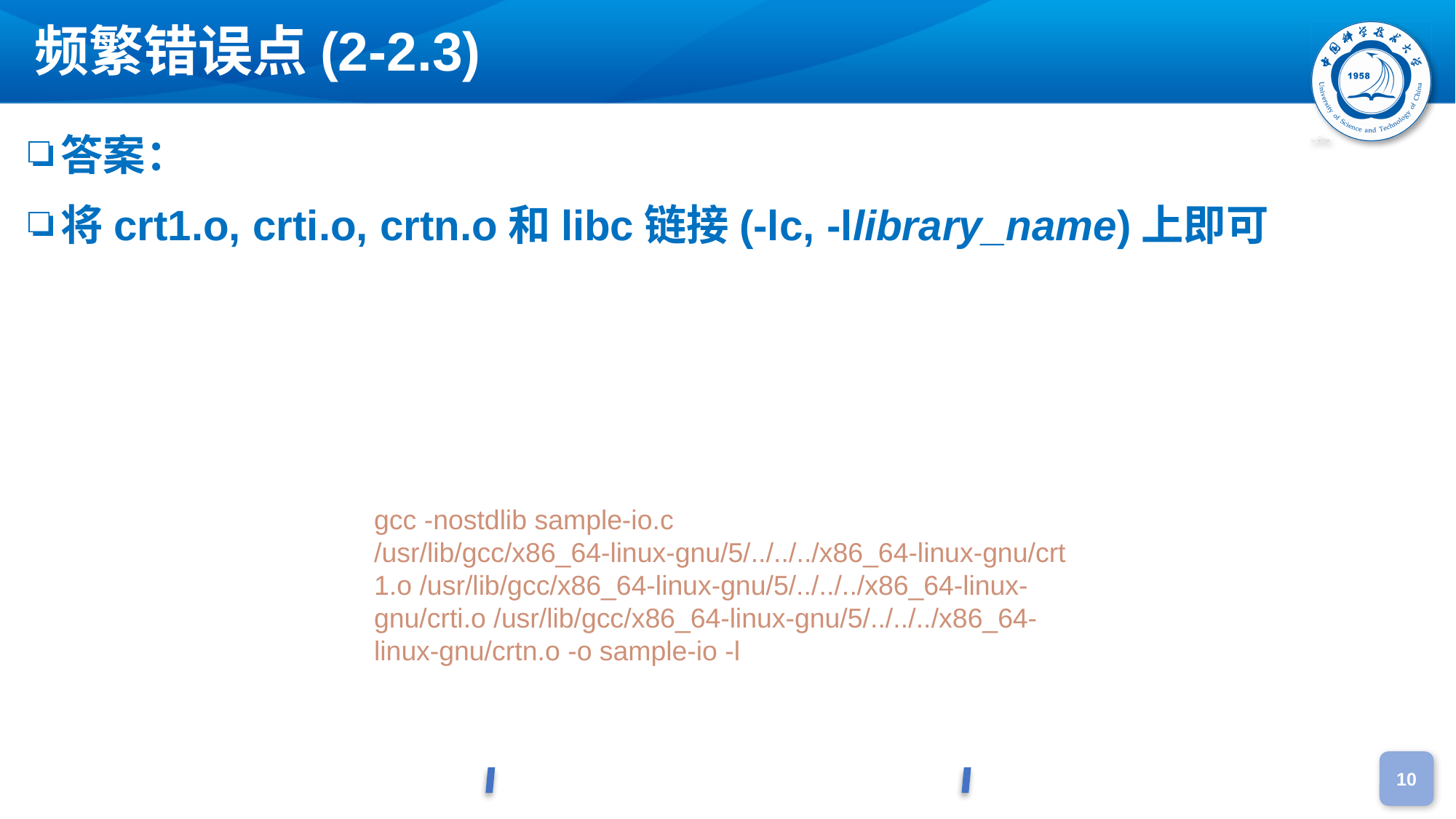

# 频繁错误点(2-2.3)
答案：
将crt1.o, crti.o, crtn.o和libc链接(-lc, -llibrary_name)上即可

gcc -nostdlib sample-io.c /usr/lib/gcc/x86_64-linux-gnu/5/../../../x86_64-linux-gnu/crt1.o /usr/lib/gcc/x86_64-linux-gnu/5/../../../x86_64-linux-gnu/crti.o /usr/lib/gcc/x86_64-linux-gnu/5/../../../x86_64-linux-gnu/crtn.o -o sample-io -l